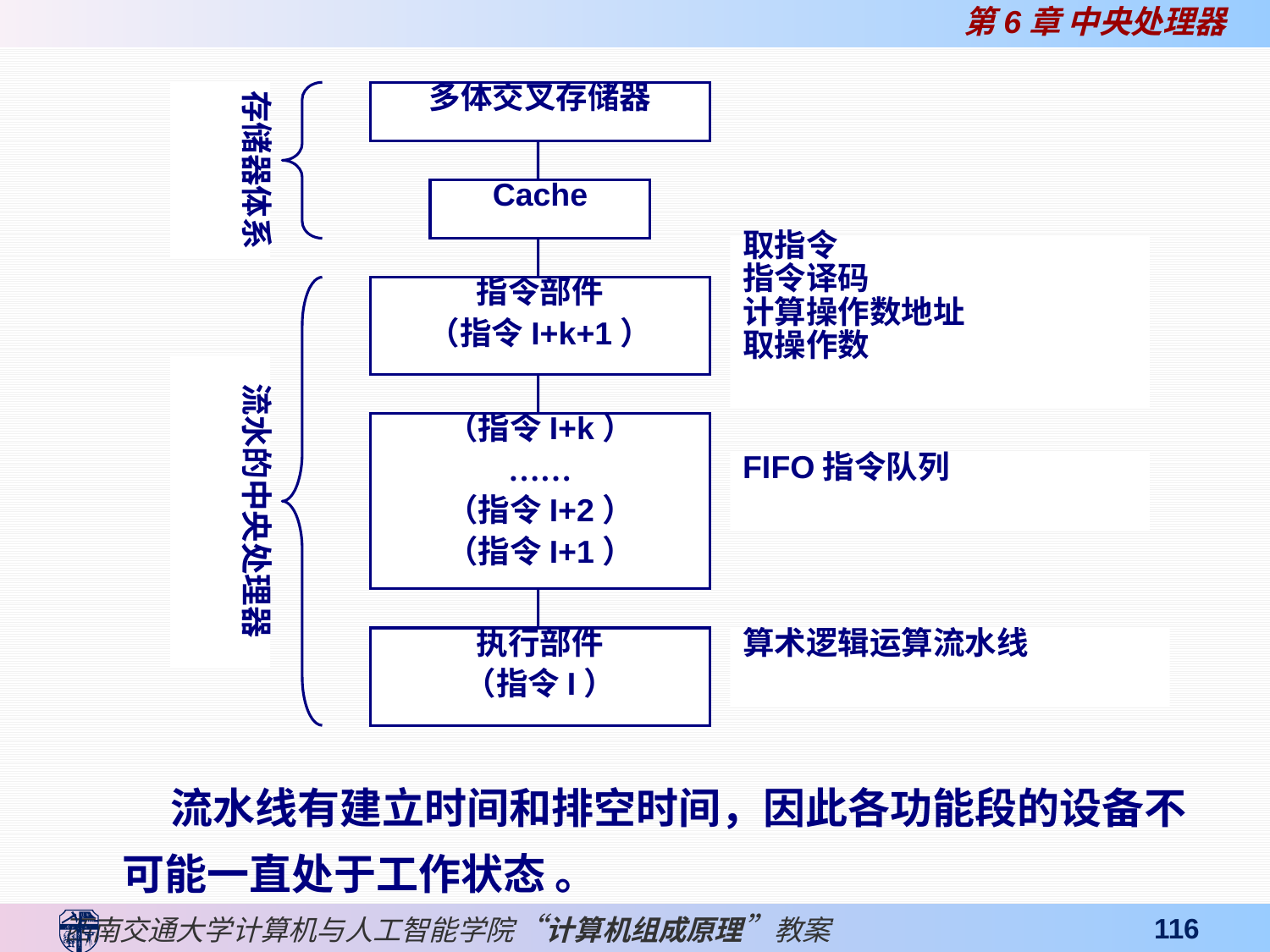

存储器体系

多体交叉存储器

Cache
取指令
指令译码
计算操作数地址
取操作数

指令部件
（指令I+k+1）
流水的中央处理器
（指令I+k）
……
（指令I+2）
（指令I+1）
FIFO指令队列
执行部件
（指令I）
算术逻辑运算流水线
    流水线有建立时间和排空时间，因此各功能段的设备不可能一直处于工作状态 。